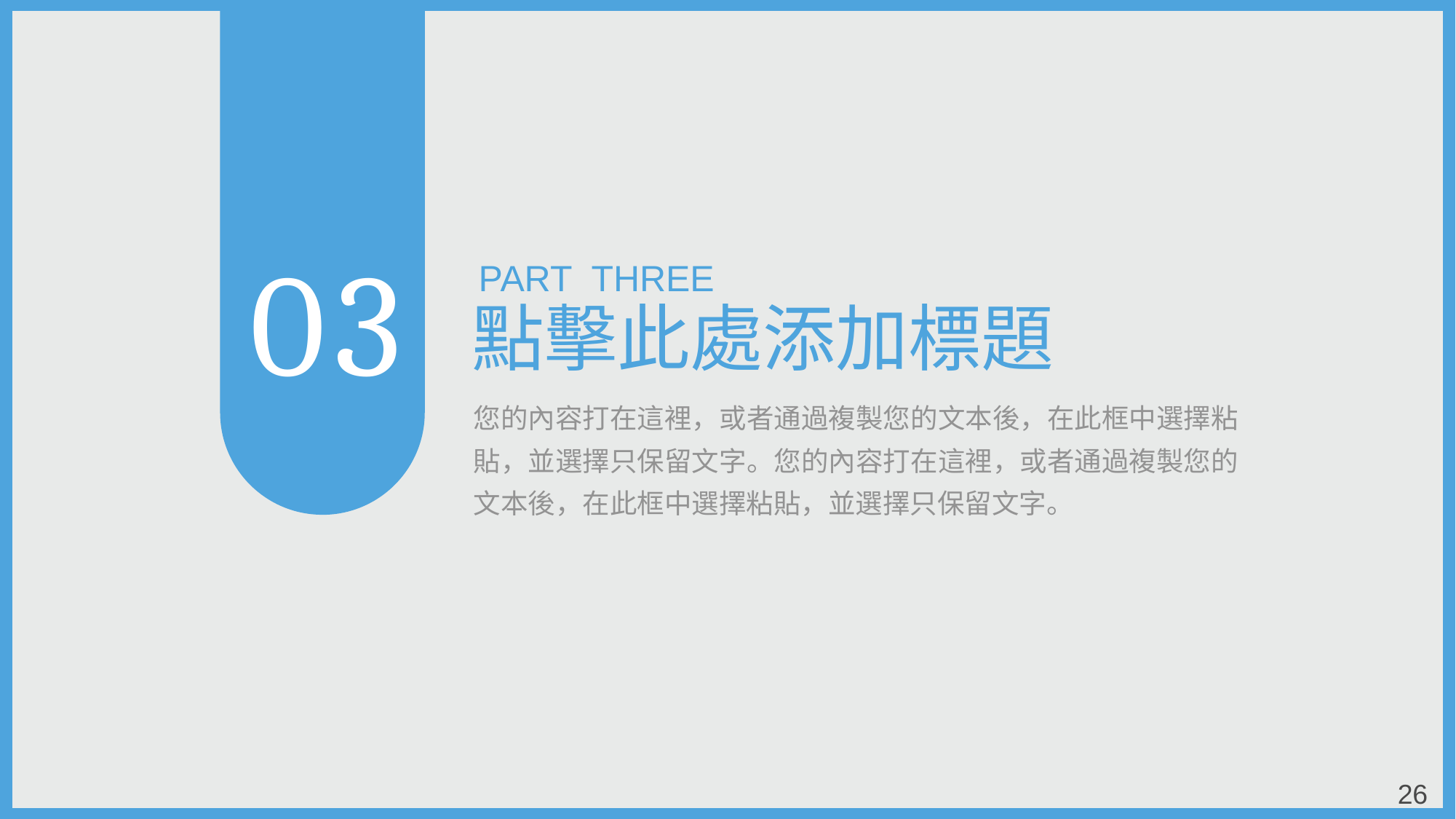

03
PART  THREE
點擊此處添加標題
您的內容打在這裡，或者通過複製您的文本後，在此框中選擇粘貼，並選擇只保留文字。您的內容打在這裡，或者通過複製您的文本後，在此框中選擇粘貼，並選擇只保留文字。